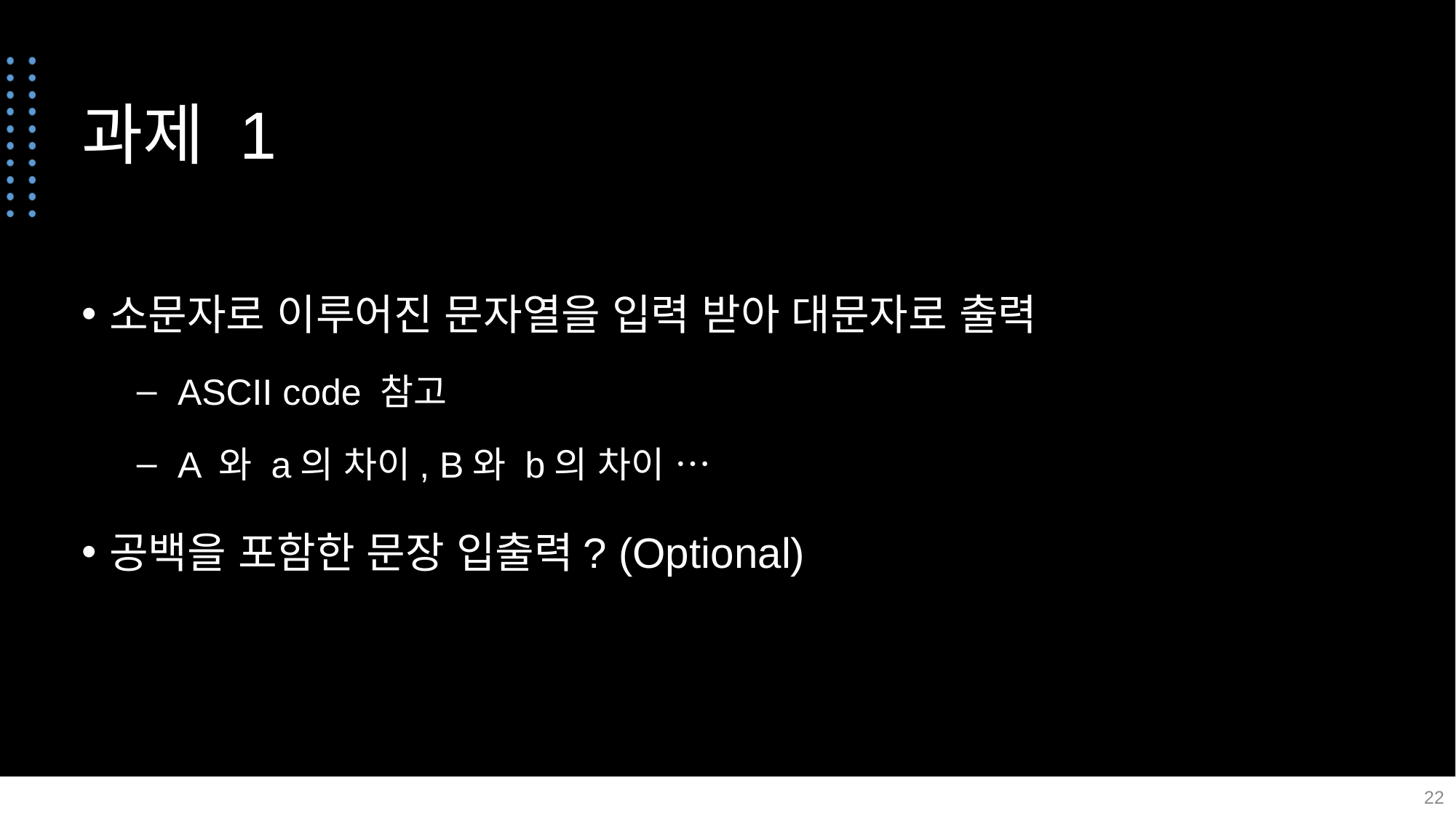

# 과제 1
소문자로 이루어진 문자열을 입력 받아 대문자로 출력
ASCII code 참고
A 와 a의 차이, B와 b의 차이 …
공백을 포함한 문장 입출력? (Optional)
22